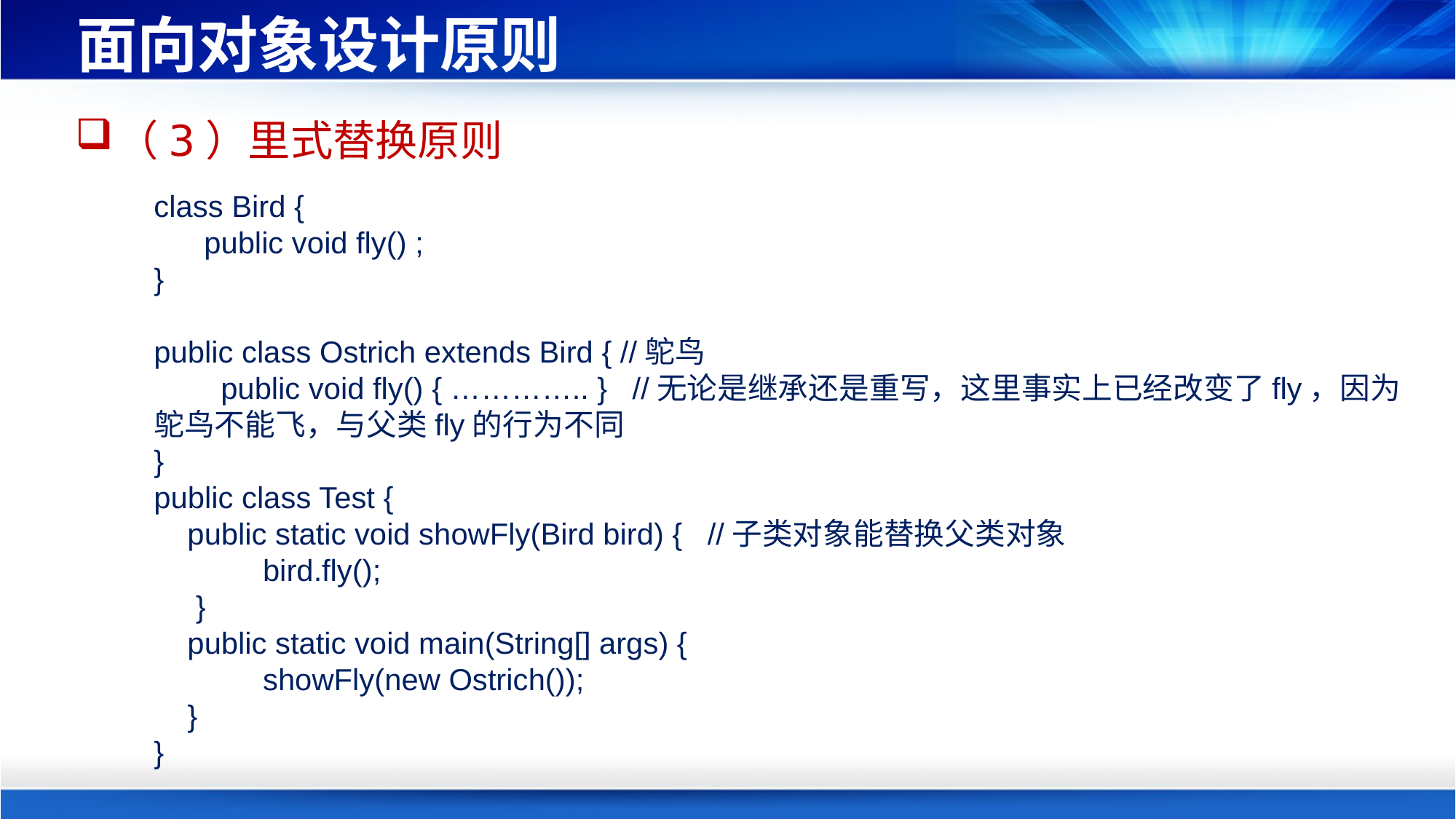

# 面向对象设计原则
（3）里式替换原则

class Bird {
      public void fly() ;
}

public class Ostrich extends Bird { //鸵鸟
        public void fly() { ………….. }   //无论是继承还是重写，这里事实上已经改变了fly，因为鸵鸟不能飞，与父类fly的行为不同
}
public class Test {
    public static void showFly(Bird bird) {   //子类对象能替换父类对象
             bird.fly();
     }
    public static void main(String[] args) {
             showFly(new Ostrich());
    }
}